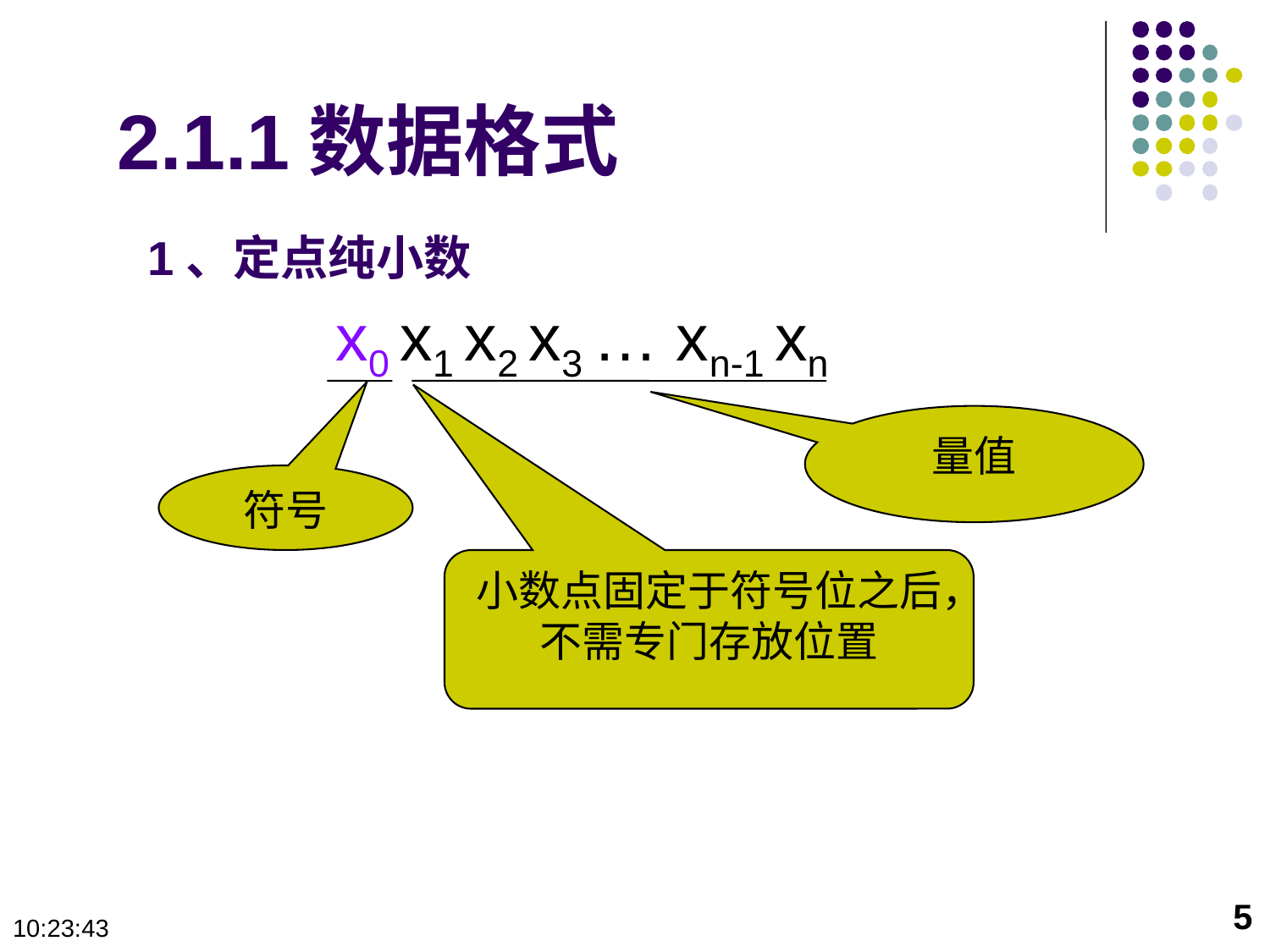

2.1.1数据格式
# 1、定点纯小数

  x0 x1 x2 x3 … xn-1 xn

表示数的范围是   －1＜Ｘ＜＋1

量值
符号
小数点固定于符号位之后，不需专门存放位置
5
10:23:43